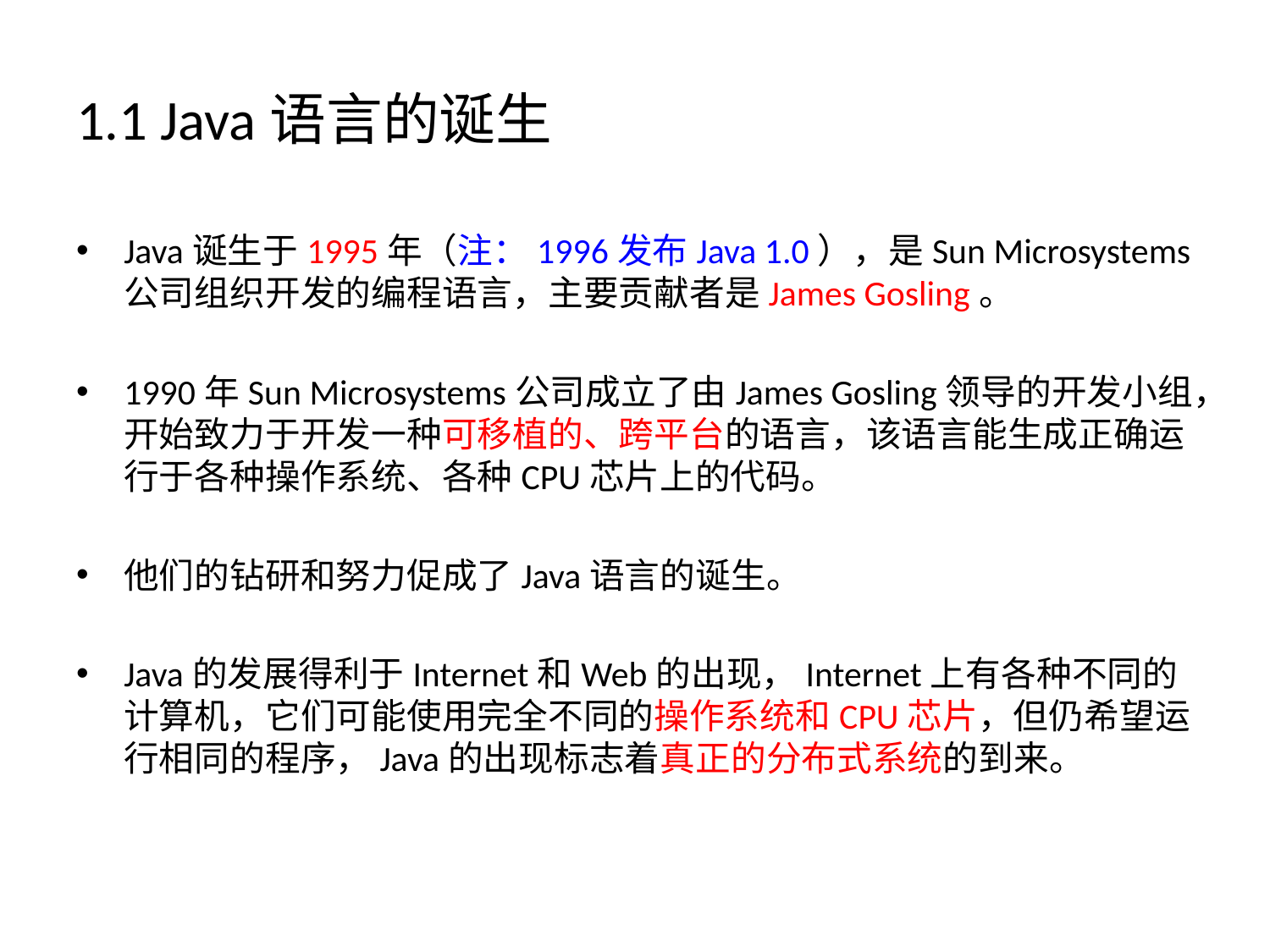

# 1.1 Java语言的诞生
Java诞生于1995年（注：1996发布Java 1.0），是Sun Microsystems公司组织开发的编程语言，主要贡献者是James Gosling。

1990年Sun Microsystems公司成立了由James Gosling领导的开发小组，开始致力于开发一种可移植的、跨平台的语言，该语言能生成正确运行于各种操作系统、各种CPU芯片上的代码。

他们的钻研和努力促成了Java语言的诞生。

Java的发展得利于Internet和Web的出现，Internet上有各种不同的计算机，它们可能使用完全不同的操作系统和CPU芯片，但仍希望运行相同的程序，Java的出现标志着真正的分布式系统的到来。